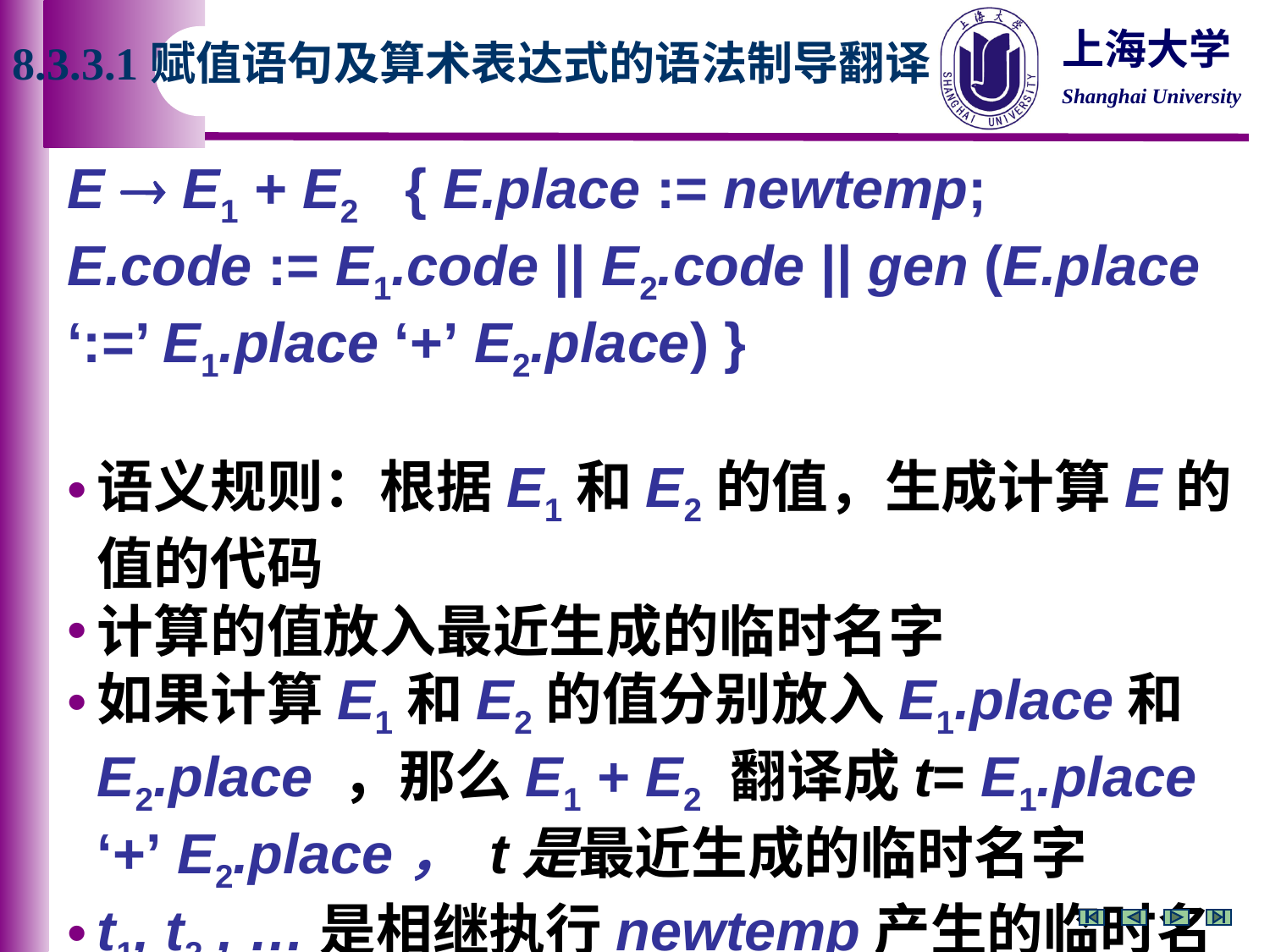

8.3.3.1赋值语句及算术表达式的语法制导翻译
E → E1 + E2   { E.place := newtemp; E.code := E1.code || E2.code || gen (E.place ‘:=’ E1.place ‘+’ E2.place) }

语义规则：根据E1和E2的值，生成计算E的值的代码
计算的值放入最近生成的临时名字
如果计算E1和E2的值分别放入E1.place和E2.place ，那么E1 + E2 翻译成t= E1.place ‘+’ E2.place， t是最近生成的临时名字
t1, t2 , …是相继执行newtemp产生的临时名字